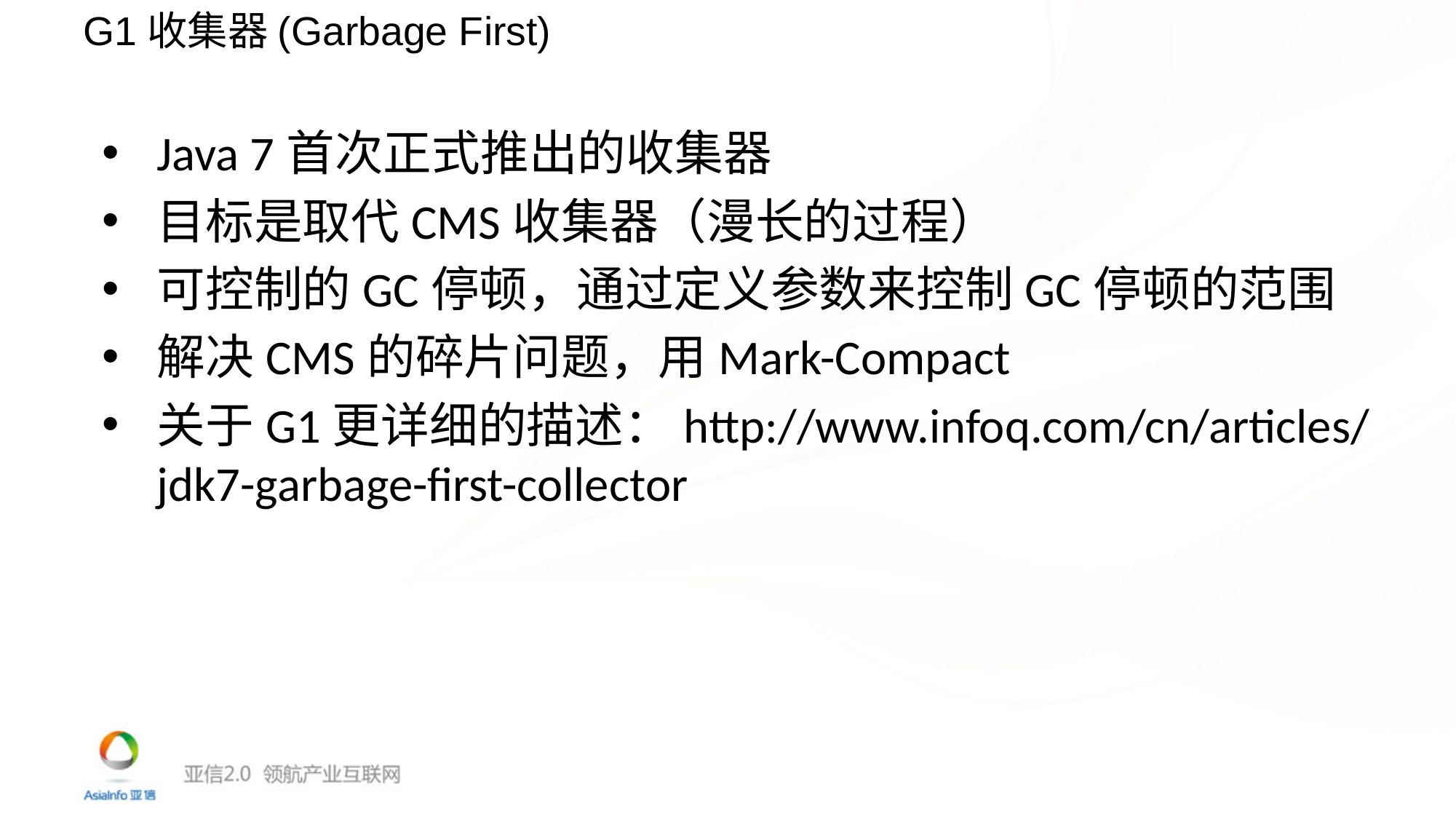

# G1收集器(Garbage First)
Java 7首次正式推出的收集器
目标是取代CMS收集器（漫长的过程）
可控制的GC停顿，通过定义参数来控制GC停顿的范围
解决CMS的碎片问题，用Mark-Compact
关于G1更详细的描述：http://www.infoq.com/cn/articles/jdk7-garbage-first-collector